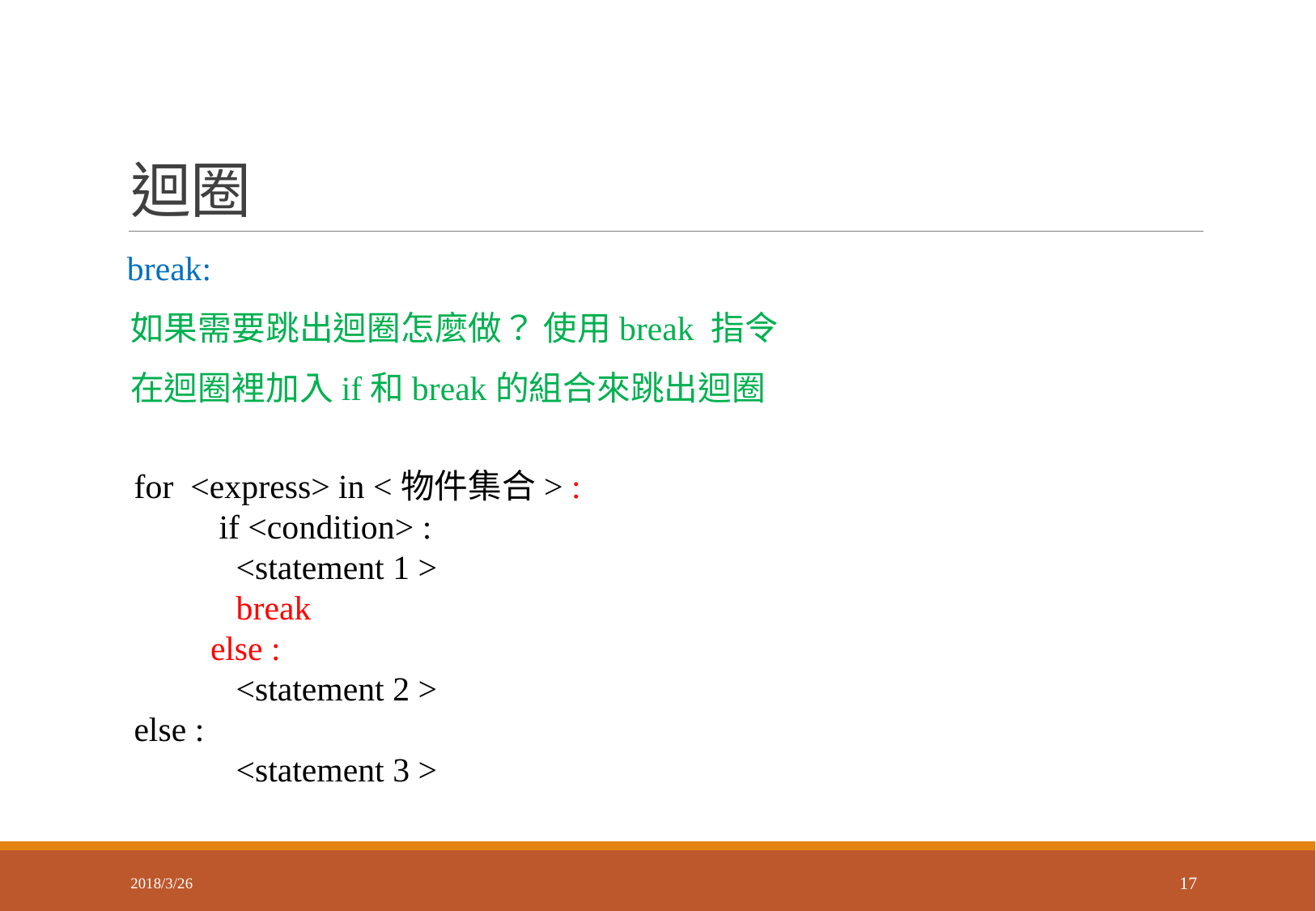

# 迴圈
 break:
如果需要跳出迴圈怎麼做？ 使用break 指令
在迴圈裡加入if和break的組合來跳出迴圈

for  <express> in <物件集合> :
          if <condition> :
            <statement 1 >
            break
         else :
            <statement 2 >
else :
            <statement 3 >
2018/3/26
17